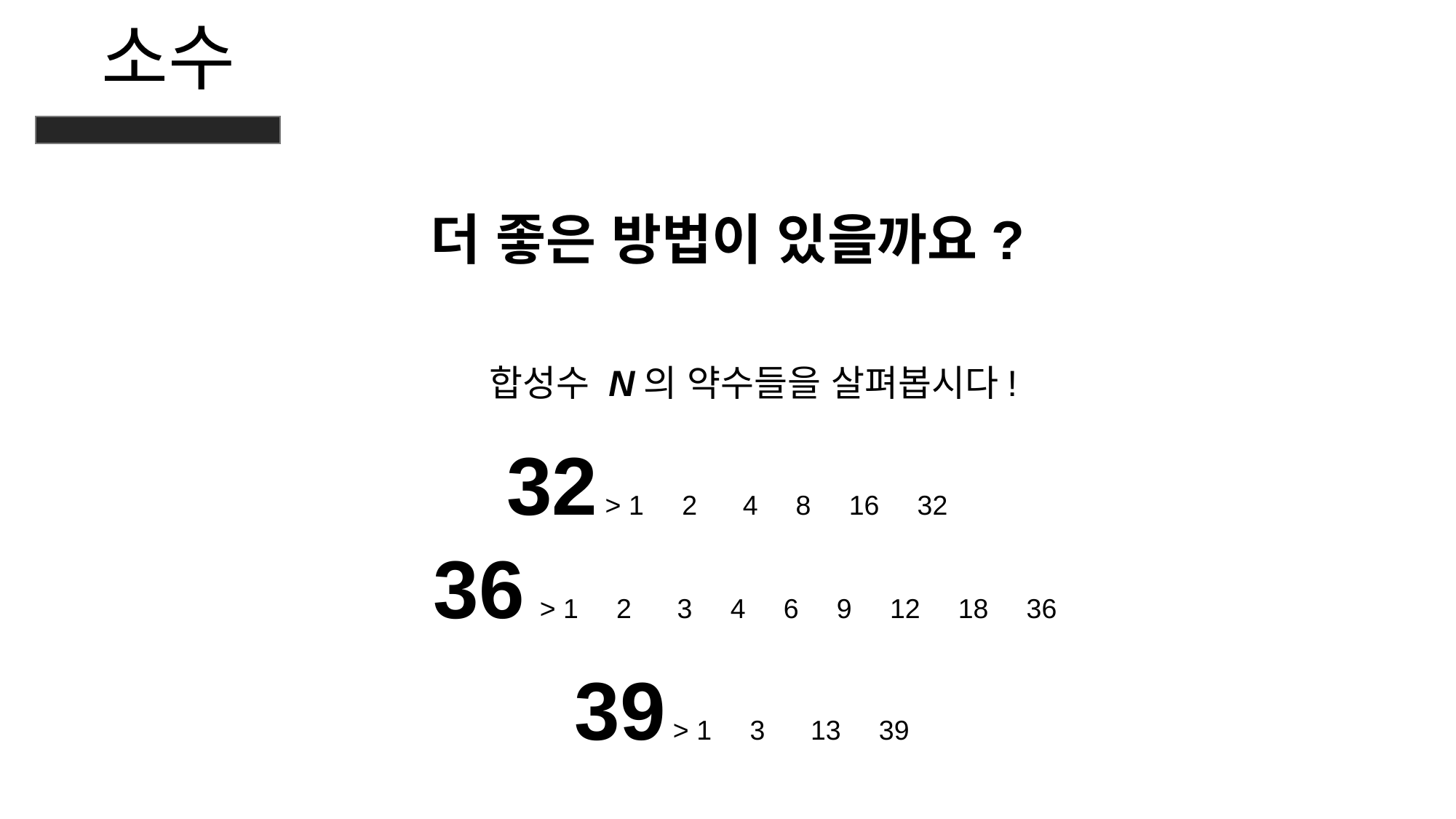

소수

더 좋은 방법이 있을까요?

합성수 N의 약수들을 살펴봅시다!
32 > 1     2      4     8     16     32
36  > 1     2      3     4     6     9     12     18     36
39 > 1     3      13     39